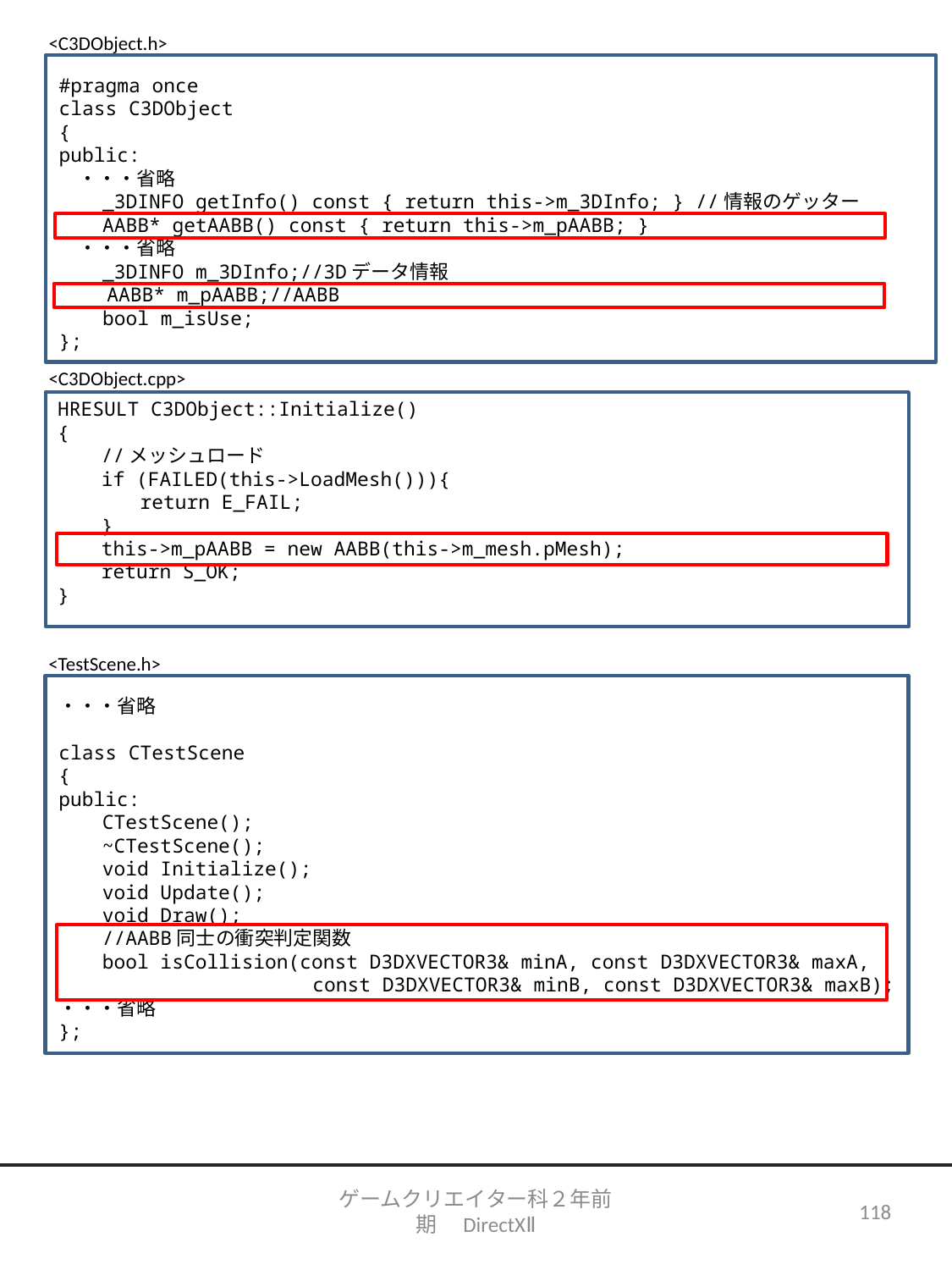

<C3DObject.h>

#pragma once
class C3DObject
{
public:
　・・・省略
　　_3DINFO getInfo() const { return this->m_3DInfo; } //情報のゲッター
　　AABB* getAABB() const { return this->m_pAABB; }
　・・・省略
　　_3DINFO m_3DInfo;//3Dデータ情報
　　 AABB* m_pAABB;//AABB
　　bool m_isUse;
};

<C3DObject.cpp>
HRESULT C3DObject::Initialize()
{
　　//メッシュロード
　　if (FAILED(this->LoadMesh())){
　　　　return E_FAIL;
　　}
　　this->m_pAABB = new AABB(this->m_mesh.pMesh);
　　return S_OK;
}

<TestScene.h>

・・・省略

class CTestScene
{
public:
　　CTestScene();
　　~CTestScene();
　　void Initialize();
　　void Update();
　　void Draw();
　　//AABB同士の衝突判定関数
　　bool isCollision(const D3DXVECTOR3& minA, const D3DXVECTOR3& maxA,
		const D3DXVECTOR3& minB, const D3DXVECTOR3& maxB);
・・・省略
};

ゲームクリエイター科２年前期　DirectXⅡ
118